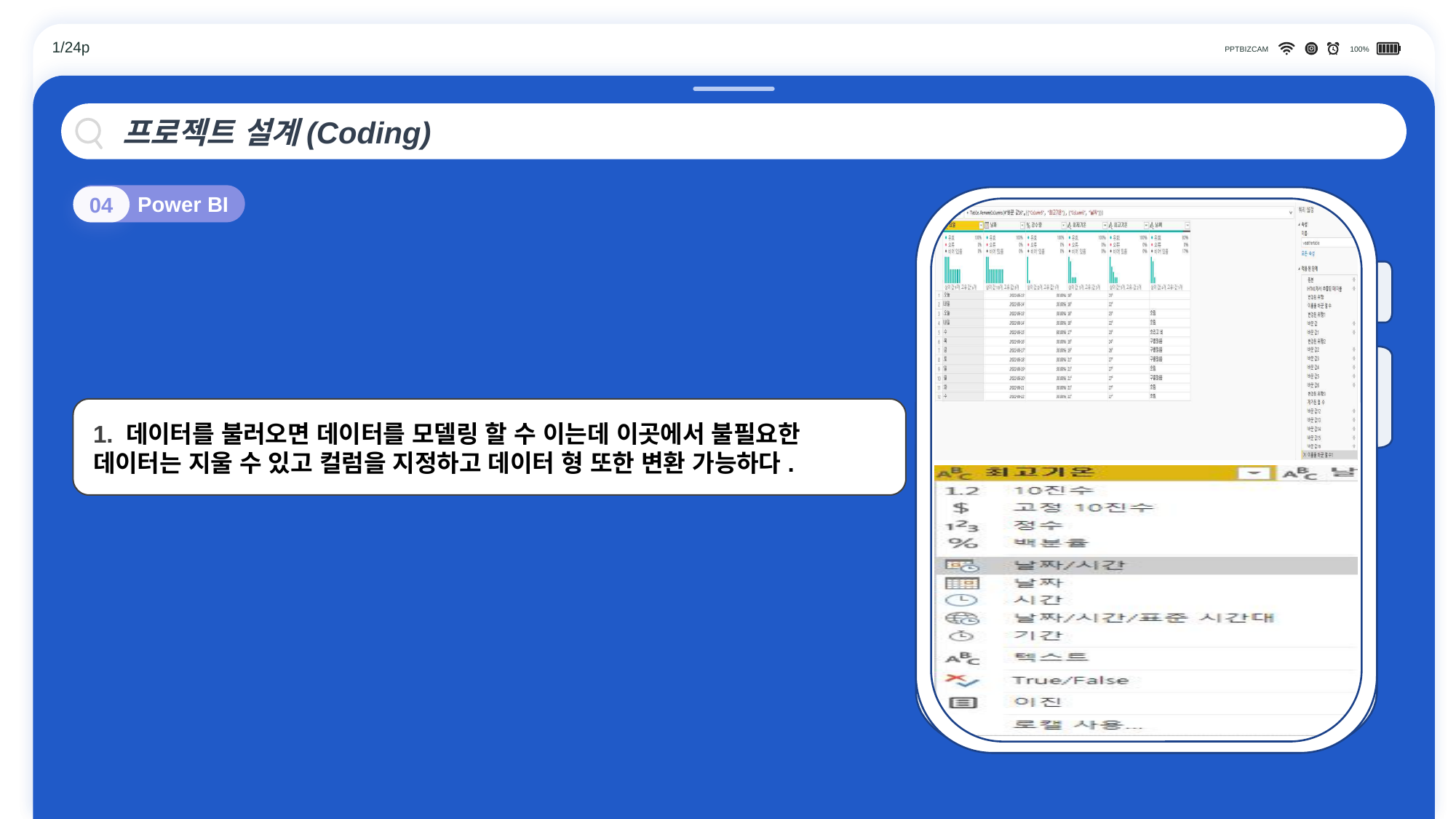

1/24p

PPTBIZCAM
100%

프로젝트 설계(Coding)

Power BI
04

1. 데이터를 불러오면 데이터를 모델링 할 수 이는데 이곳에서 불필요한 데이터는 지울 수 있고 컬럼을 지정하고 데이터 형 또한 변환 가능하다.